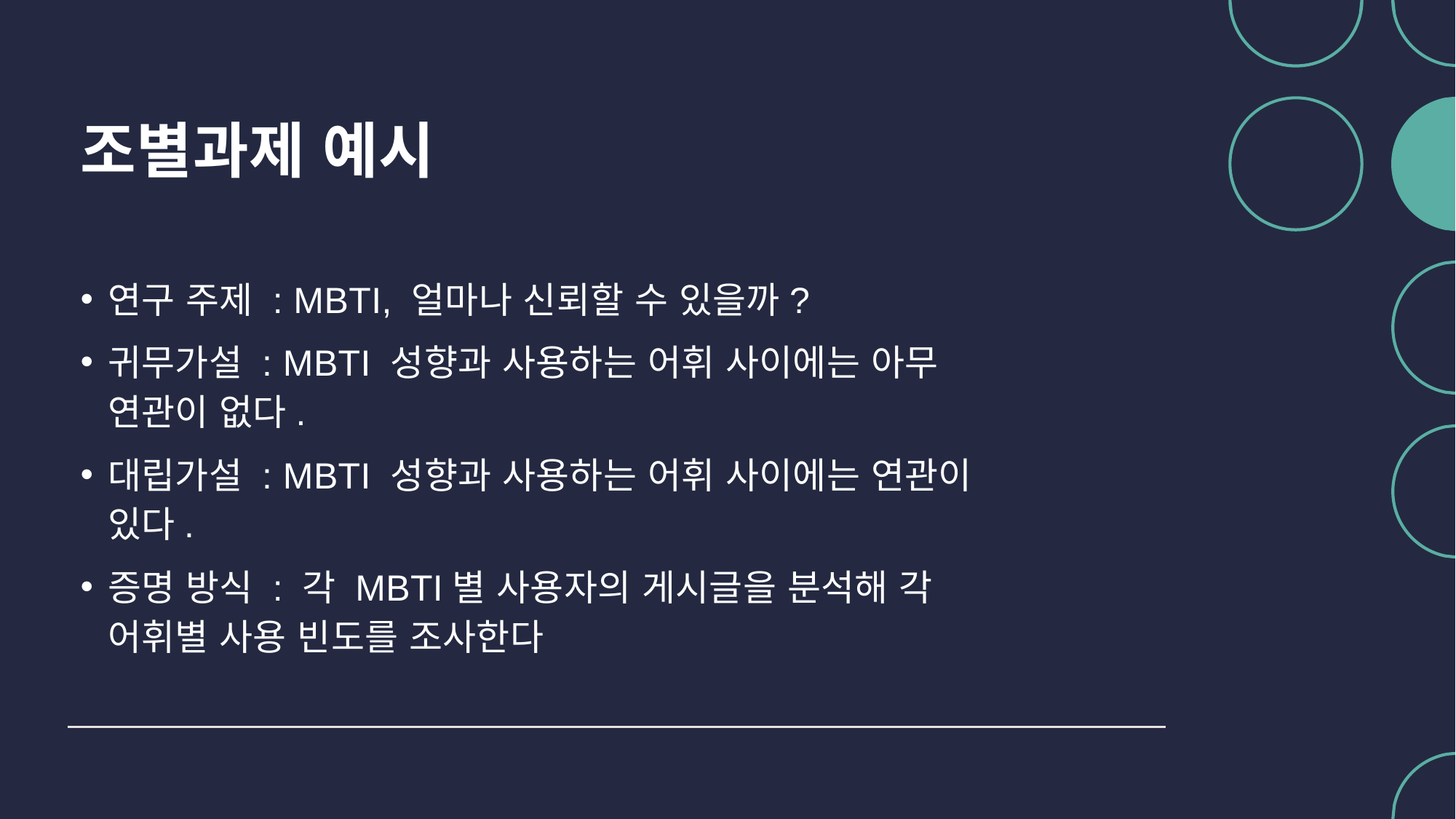

# 조별과제 예시
연구 주제 : MBTI, 얼마나 신뢰할 수 있을까?
귀무가설 : MBTI 성향과 사용하는 어휘 사이에는 아무 연관이 없다.
대립가설 : MBTI 성향과 사용하는 어휘 사이에는 연관이 있다.
증명 방식 : 각 MBTI별 사용자의 게시글을 분석해 각 어휘별 사용 빈도를 조사한다